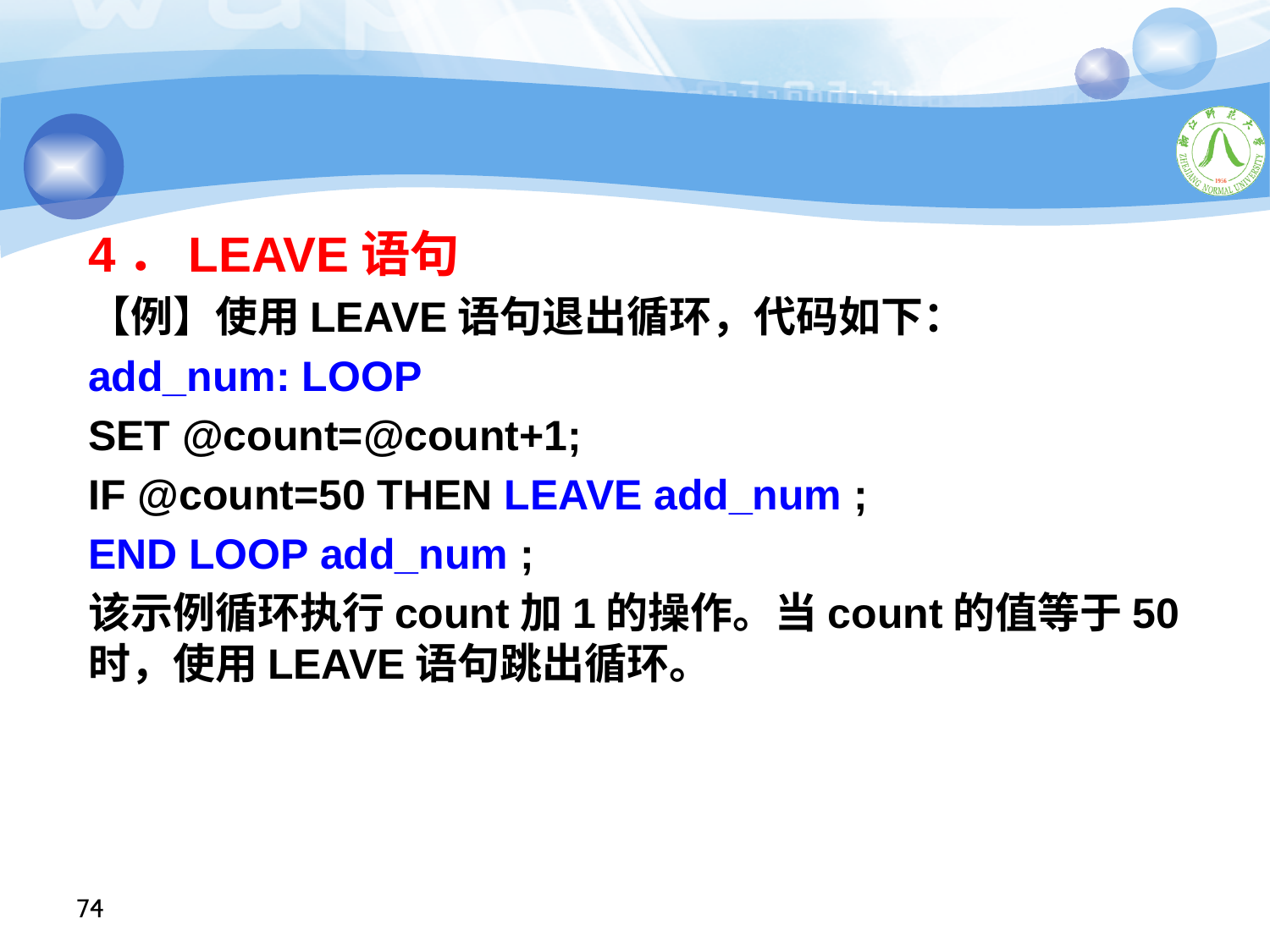

#
4．LEAVE语句
【例】使用LEAVE语句退出循环，代码如下：
add_num: LOOP
SET @count=@count+1;
IF @count=50 THEN LEAVE add_num ;
END LOOP add_num ;
该示例循环执行count加1的操作。当count的值等于50时，使用LEAVE语句跳出循环。

74